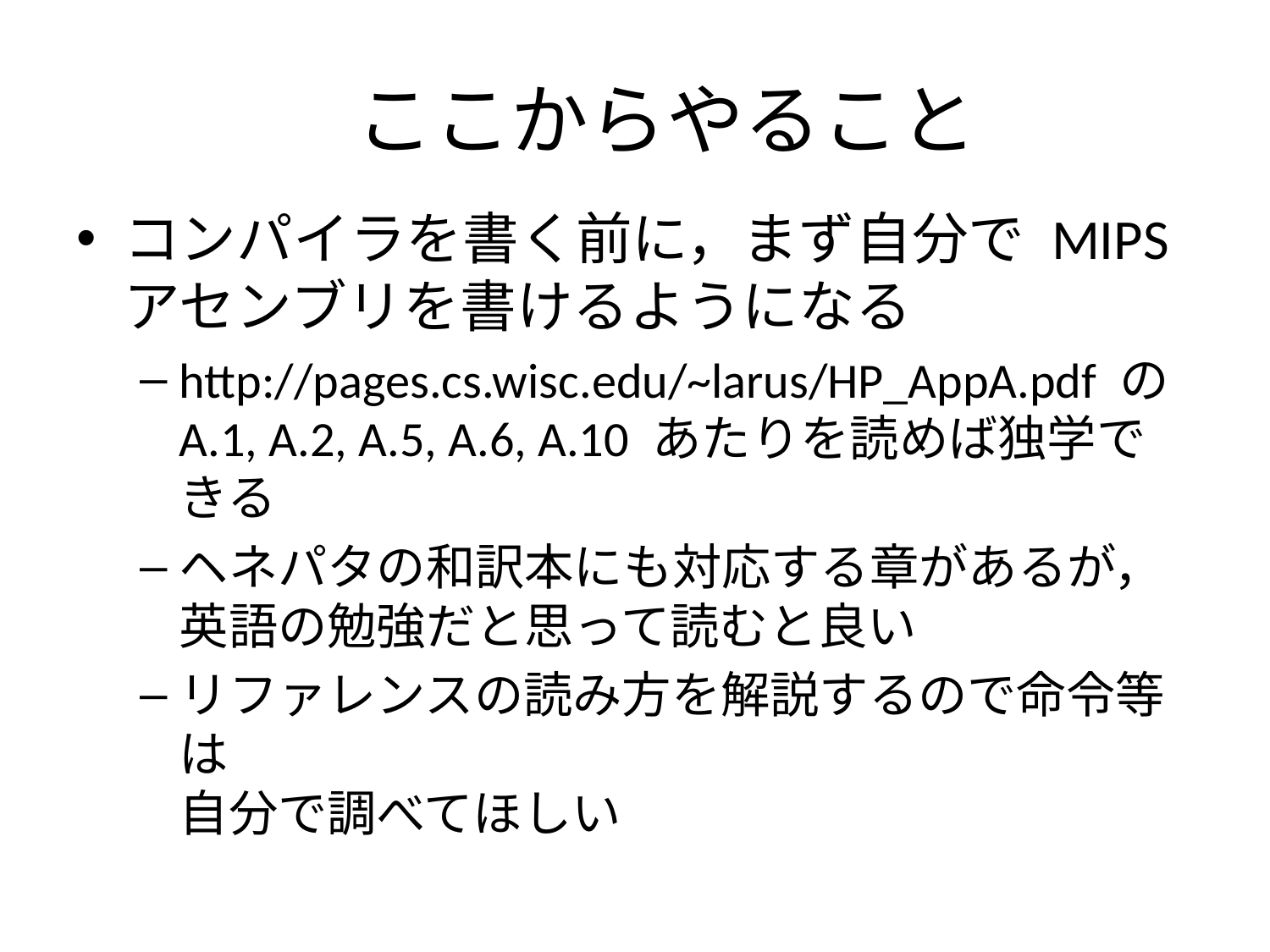

# ここからやること
コンパイラを書く前に，まず自分で MIPS
アセンブリを書けるようになる
http://pages.cs.wisc.edu/~larus/HP_AppA.pdf のA.1, A.2, A.5, A.6, A.10 あたりを読めば独学できる
ヘネパタの和訳本にも対応する章があるが，
英語の勉強だと思って読むと良い
リファレンスの読み方を解説するので命令等は
自分で調べてほしい